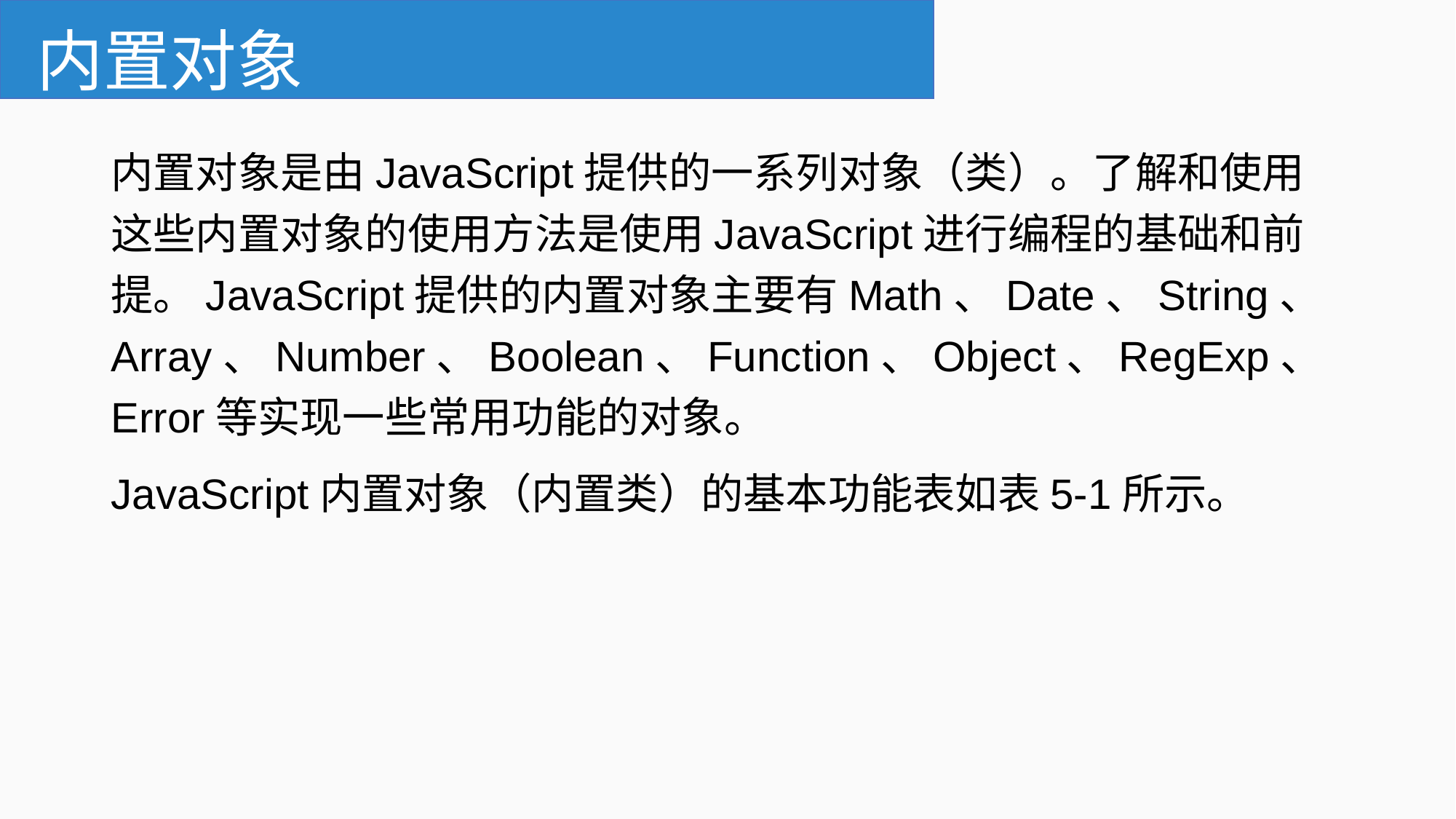

# 内置对象
内置对象是由JavaScript提供的一系列对象（类）。了解和使用这些内置对象的使用方法是使用JavaScript进行编程的基础和前提。JavaScript提供的内置对象主要有Math、Date、String、Array、Number、Boolean、Function、Object、RegExp、Error等实现一些常用功能的对象。
JavaScript内置对象（内置类）的基本功能表如表5-1所示。